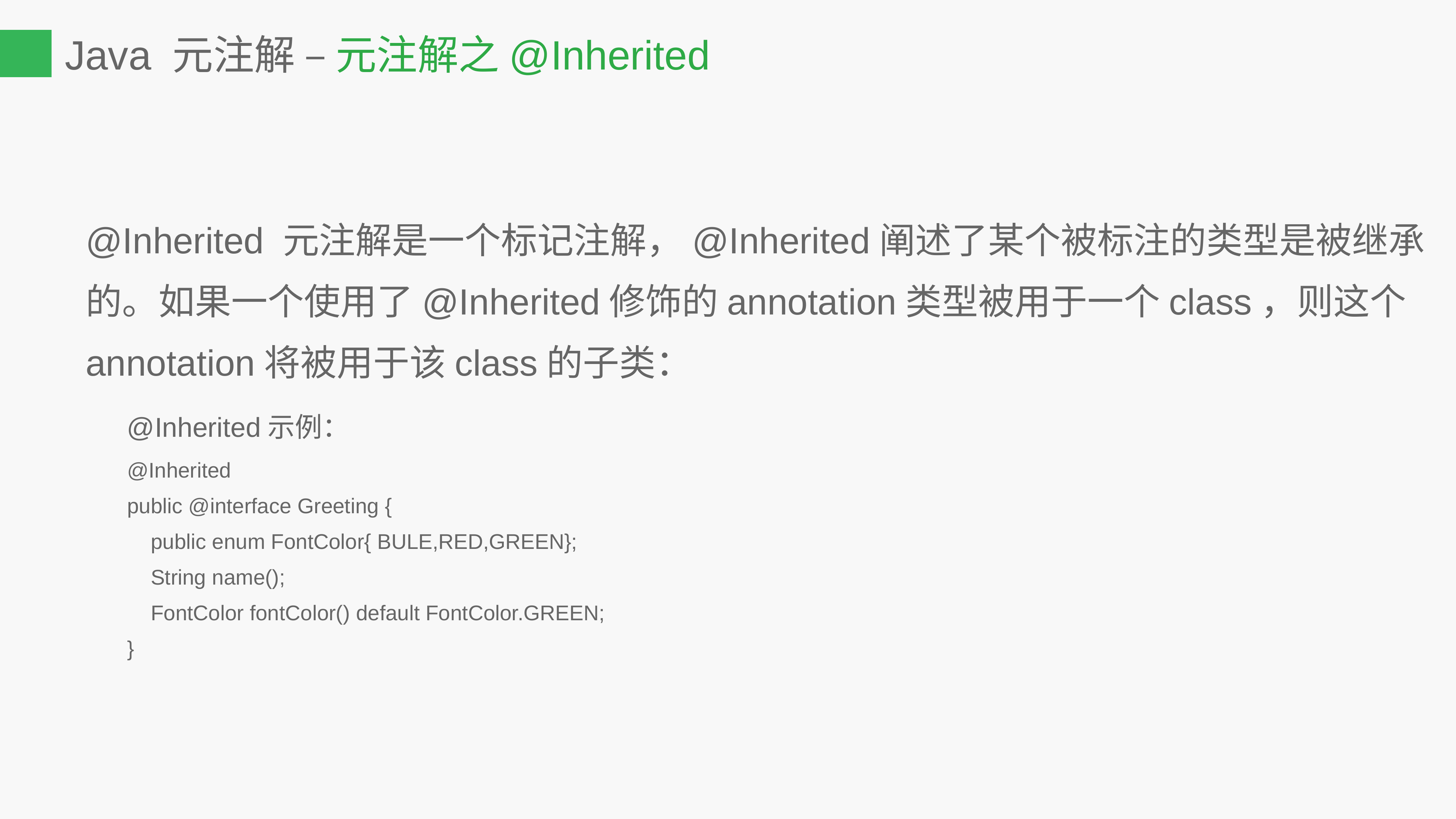

Java 元注解 – 元注解之@Inherited

@Inherited 元注解是一个标记注解，@Inherited阐述了某个被标注的类型是被继承的。如果一个使用了@Inherited修饰的annotation类型被用于一个class，则这个annotation将被用于该class的子类：
@Inherited示例：
@Inherited
public @interface Greeting {
    public enum FontColor{ BULE,RED,GREEN};
    String name();
    FontColor fontColor() default FontColor.GREEN;
}